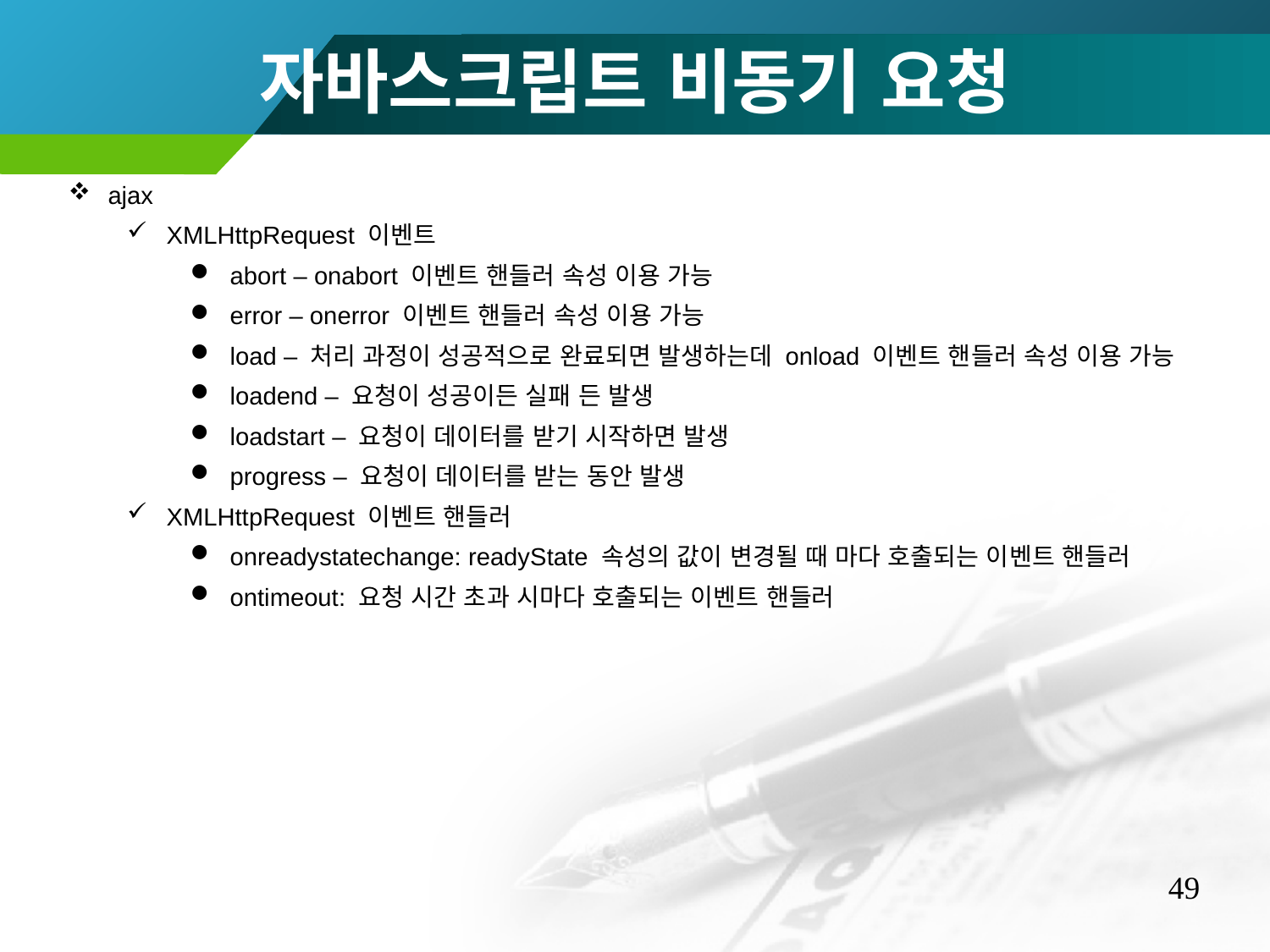

자바스크립트 비동기 요청
ajax
XMLHttpRequest 이벤트
abort – onabort 이벤트 핸들러 속성 이용 가능
error – onerror 이벤트 핸들러 속성 이용 가능
load – 처리 과정이 성공적으로 완료되면 발생하는데 onload 이벤트 핸들러 속성 이용 가능
loadend – 요청이 성공이든 실패 든 발생
loadstart – 요청이 데이터를 받기 시작하면 발생
progress – 요청이 데이터를 받는 동안 발생
XMLHttpRequest 이벤트 핸들러
onreadystatechange: readyState 속성의 값이 변경될 때 마다 호출되는 이벤트 핸들러
ontimeout: 요청 시간 초과 시마다 호출되는 이벤트 핸들러
49